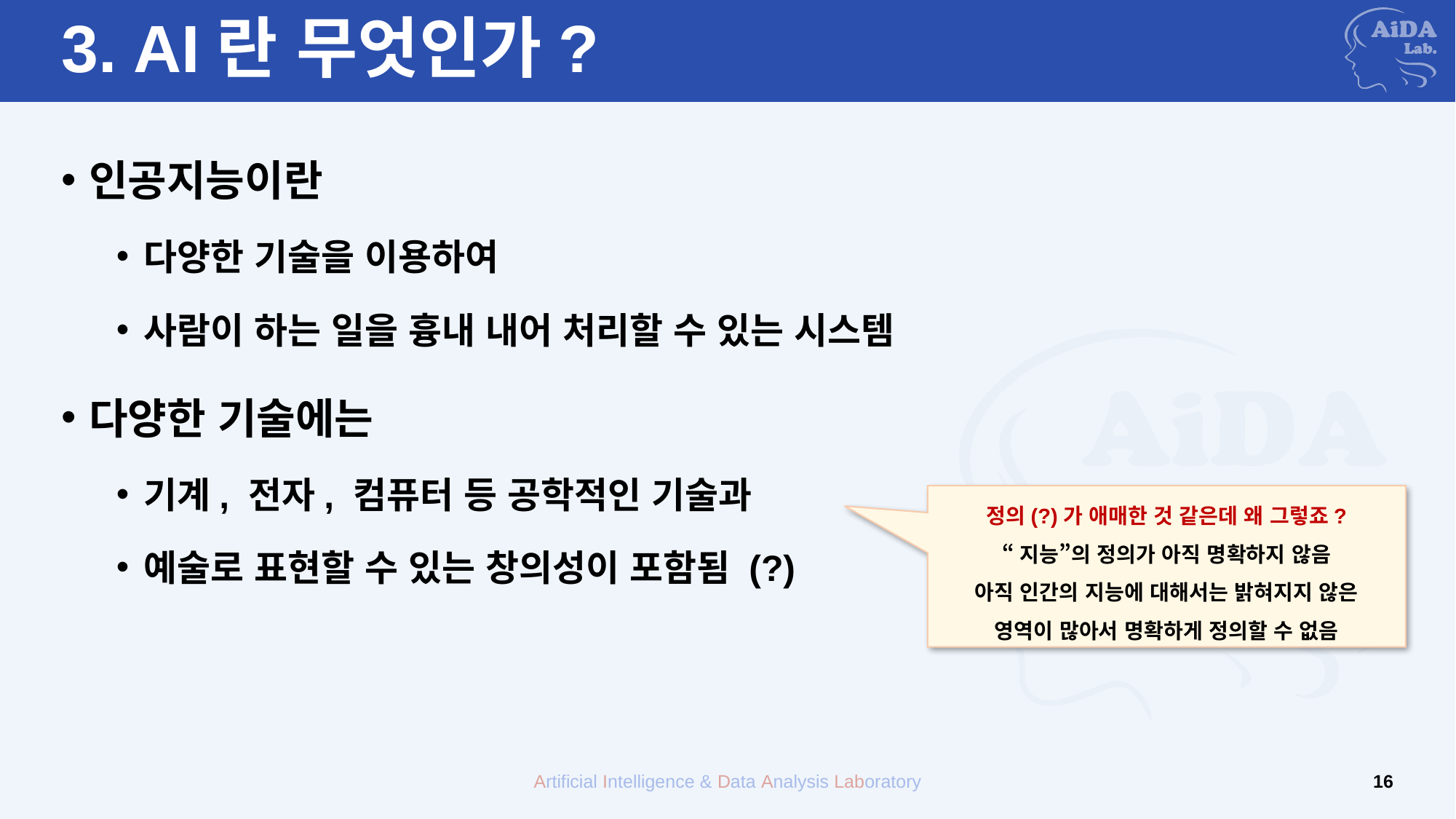

# 3. AI란 무엇인가?
인공지능이란
다양한 기술을 이용하여
사람이 하는 일을 흉내 내어 처리할 수 있는 시스템
다양한 기술에는
기계, 전자, 컴퓨터 등 공학적인 기술과
예술로 표현할 수 있는 창의성이 포함됨 (?)
정의(?)가 애매한 것 같은데 왜 그렇죠?
“지능”의 정의가 아직 명확하지 않음
아직 인간의 지능에 대해서는 밝혀지지 않은
영역이 많아서 명확하게 정의할 수 없음
Artificial Intelligence & Data Analysis Laboratory
16